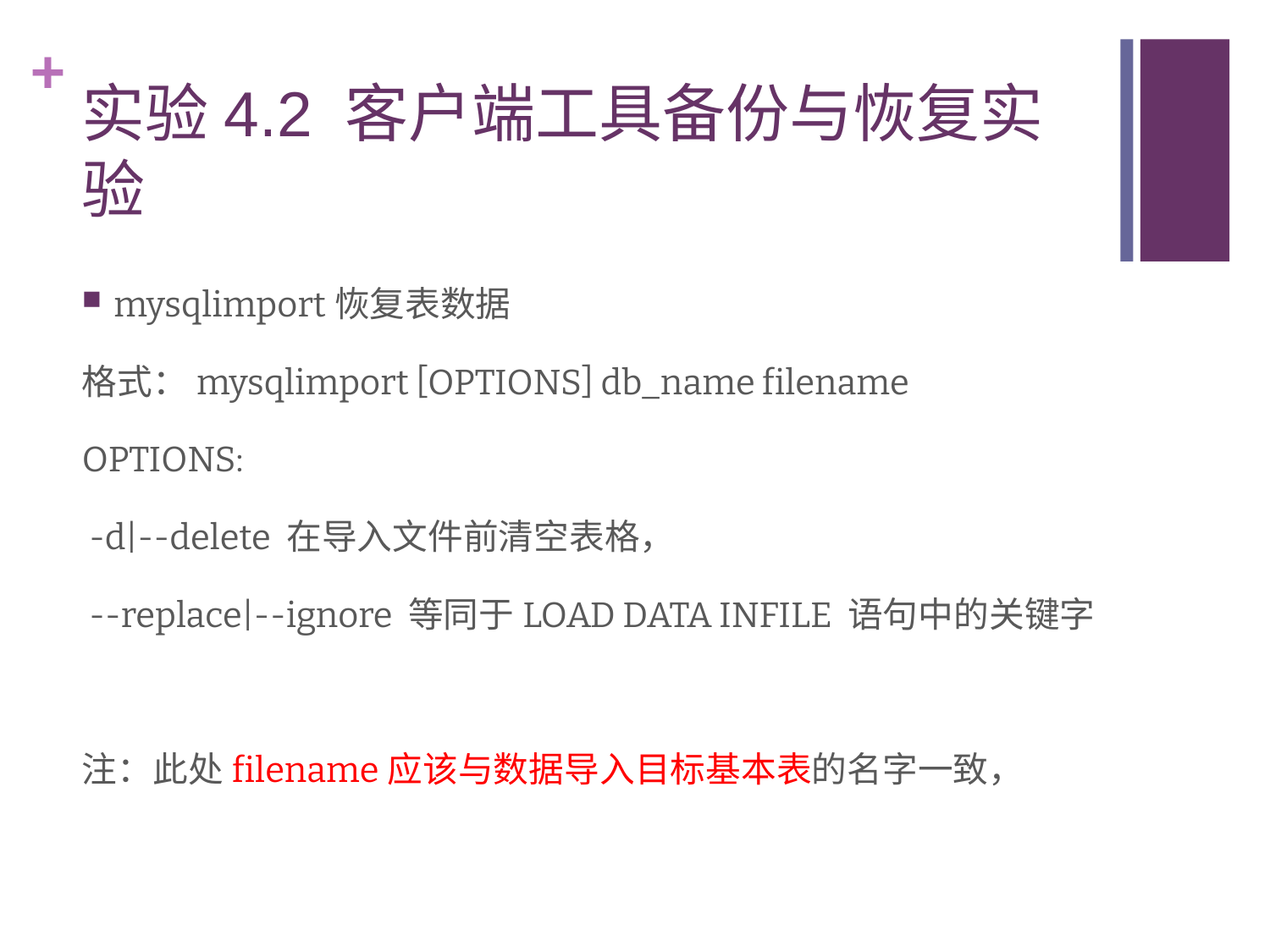

# 实验4.2 客户端工具备份与恢复实验
mysqlimport恢复表数据
格式：mysqlimport [OPTIONS] db_name filename
OPTIONS:
 -d|--delete 在导入文件前清空表格，
 --replace|--ignore 等同于LOAD DATA INFILE 语句中的关键字

注：此处filename应该与数据导入目标基本表的名字一致，